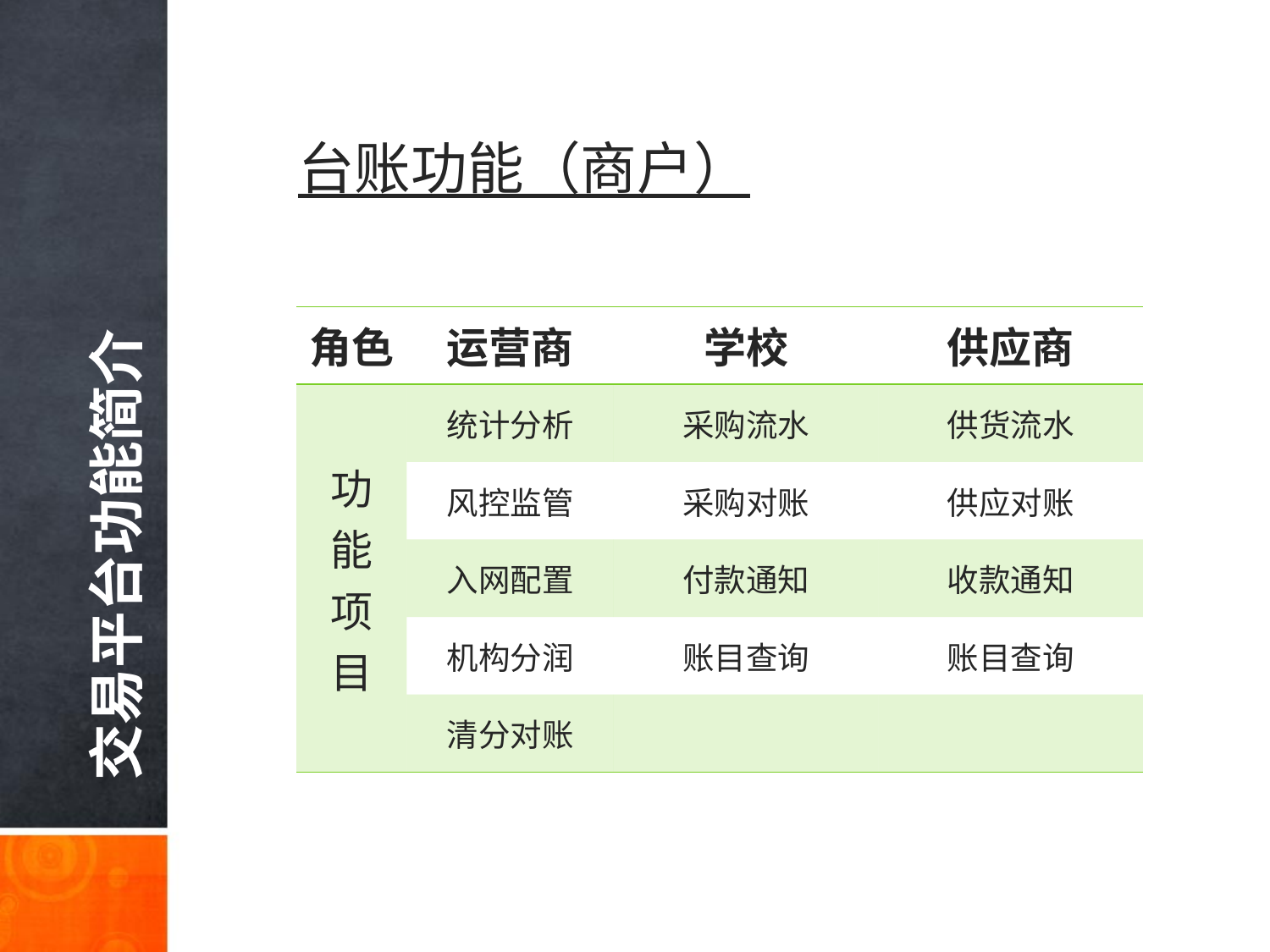

台账功能（商户）
| 角色 | 运营商 | 学校 | 供应商 |
| --- | --- | --- | --- |
| 功 能 项 目 | 统计分析 | 采购流水 | 供货流水 |
|  | 风控监管 | 采购对账 | 供应对账 |
|  | 入网配置 | 付款通知 | 收款通知 |
|  | 机构分润 | 账目查询 | 账目查询 |
|  | 清分对账 |  |  |
交易平台功能简介